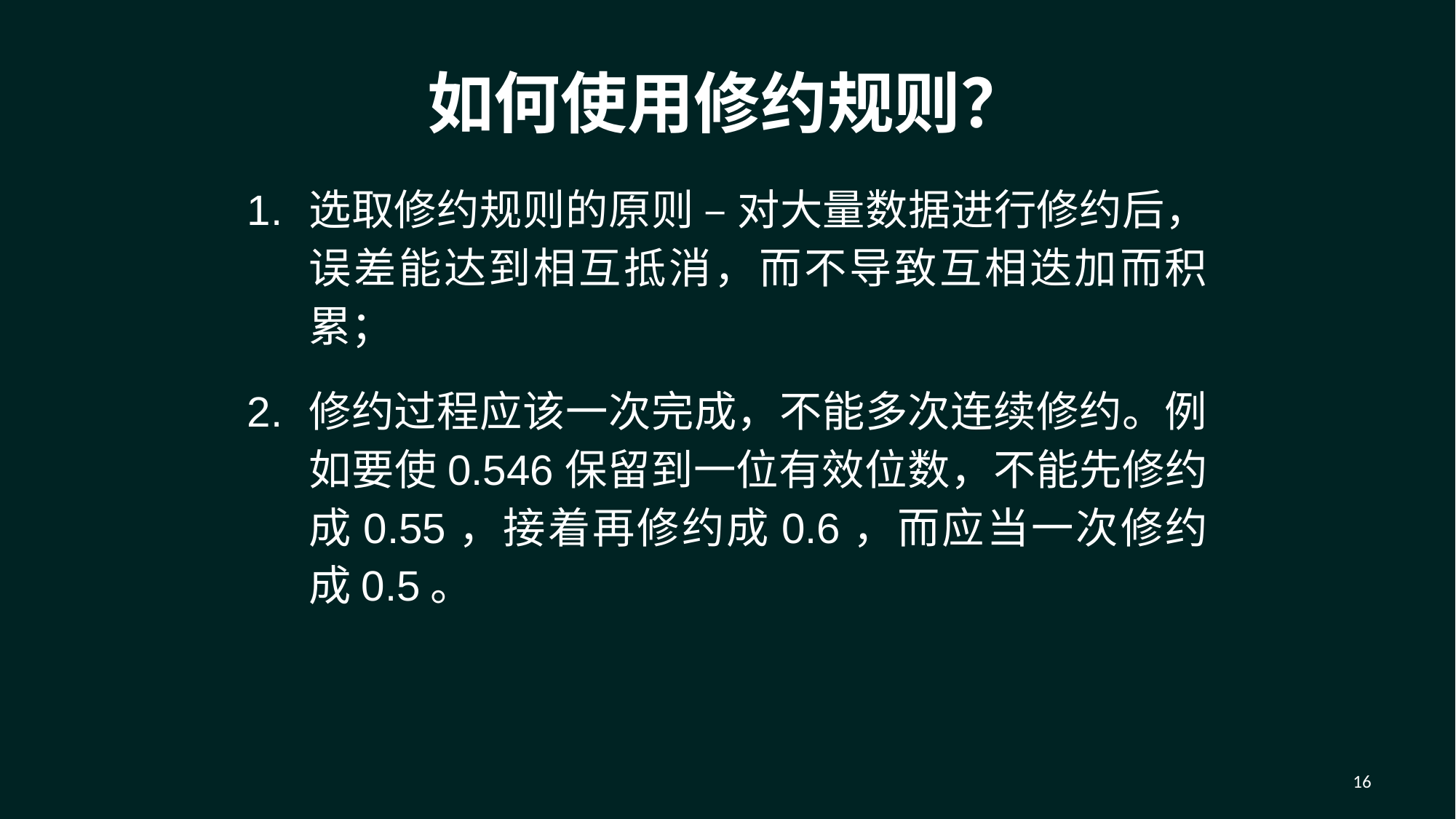

# 如何使用修约规则？
选取修约规则的原则 – 对大量数据进行修约后，误差能达到相互抵消，而不导致互相迭加而积累；
修约过程应该一次完成，不能多次连续修约。例如要使0.546保留到一位有效位数，不能先修约成0.55，接着再修约成0.6，而应当一次修约成0.5。

16